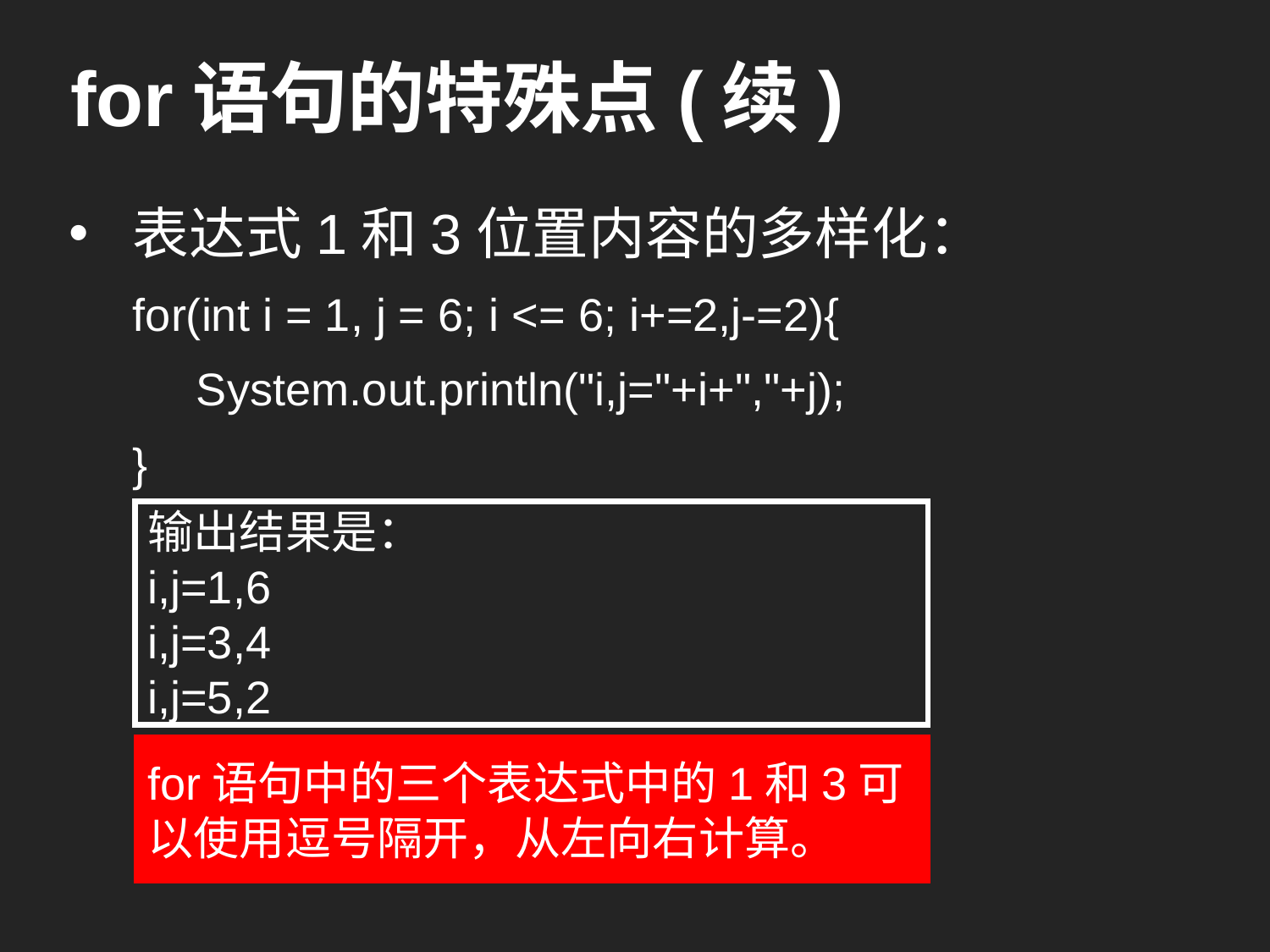

# for语句的特殊点(续)
表达式1和3位置内容的多样化：
for(int i = 1, j = 6; i <= 6; i+=2,j-=2){
	System.out.println("i,j="+i+","+j);
}

输出结果是：
i,j=1,6
i,j=3,4
i,j=5,2
for语句中的三个表达式中的1和3可以使用逗号隔开，从左向右计算。